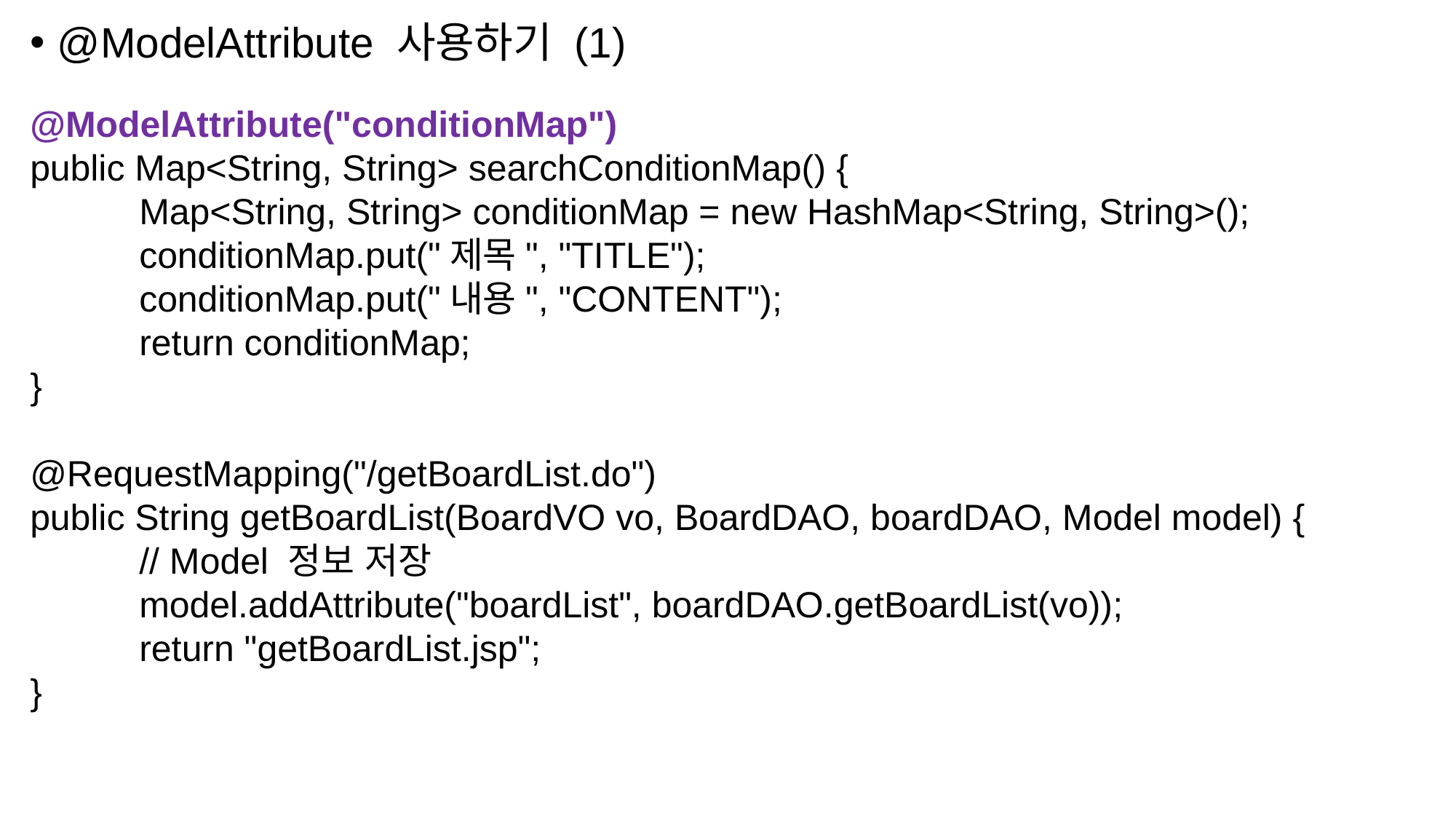

@ModelAttribute 사용하기 (1)

@ModelAttribute("conditionMap")
public Map<String, String> searchConditionMap() {
    	Map<String, String> conditionMap = new HashMap<String, String>();
        	conditionMap.put("제목", "TITLE");
        	conditionMap.put("내용", "CONTENT");
        	return conditionMap;
}

@RequestMapping("/getBoardList.do")
public String getBoardList(BoardVO vo, BoardDAO, boardDAO, Model model) {
       	// Model 정보 저장
        	model.addAttribute("boardList", boardDAO.getBoardList(vo));
        	return "getBoardList.jsp";
}